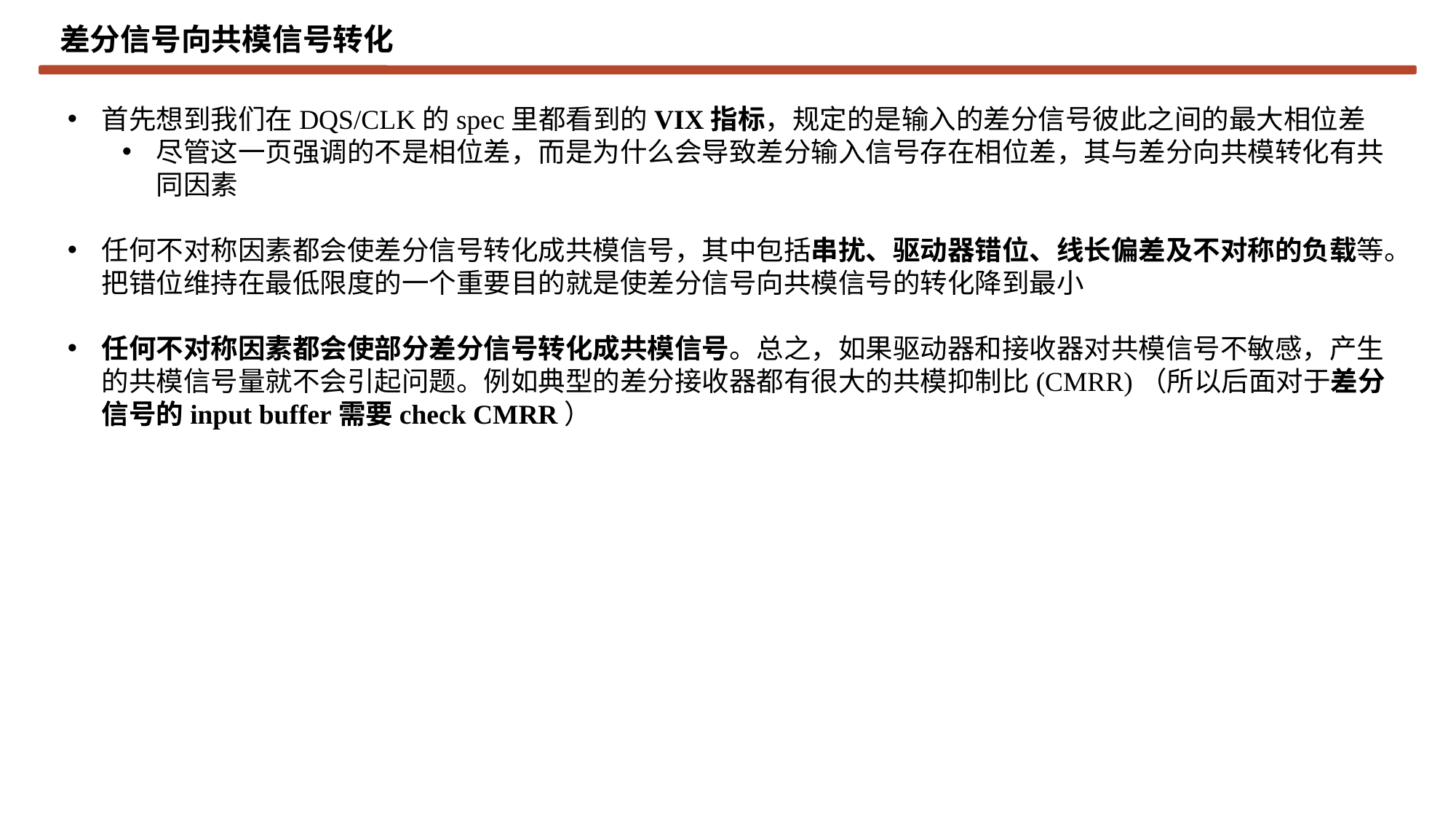

差分信号向共模信号转化
首先想到我们在DQS/CLK的spec里都看到的VIX指标，规定的是输入的差分信号彼此之间的最大相位差
尽管这一页强调的不是相位差，而是为什么会导致差分输入信号存在相位差，其与差分向共模转化有共同因素

任何不对称因素都会使差分信号转化成共模信号，其中包括串扰、驱动器错位、线长偏差及不对称的负载等。把错位维持在最低限度的一个重要目的就是使差分信号向共模信号的转化降到最小

任何不对称因素都会使部分差分信号转化成共模信号。总之，如果驱动器和接收器对共模信号不敏感，产生的共模信号量就不会引起问题。例如典型的差分接收器都有很大的共模抑制比(CMRR)（所以后面对于差分信号的input buffer需要check CMRR）